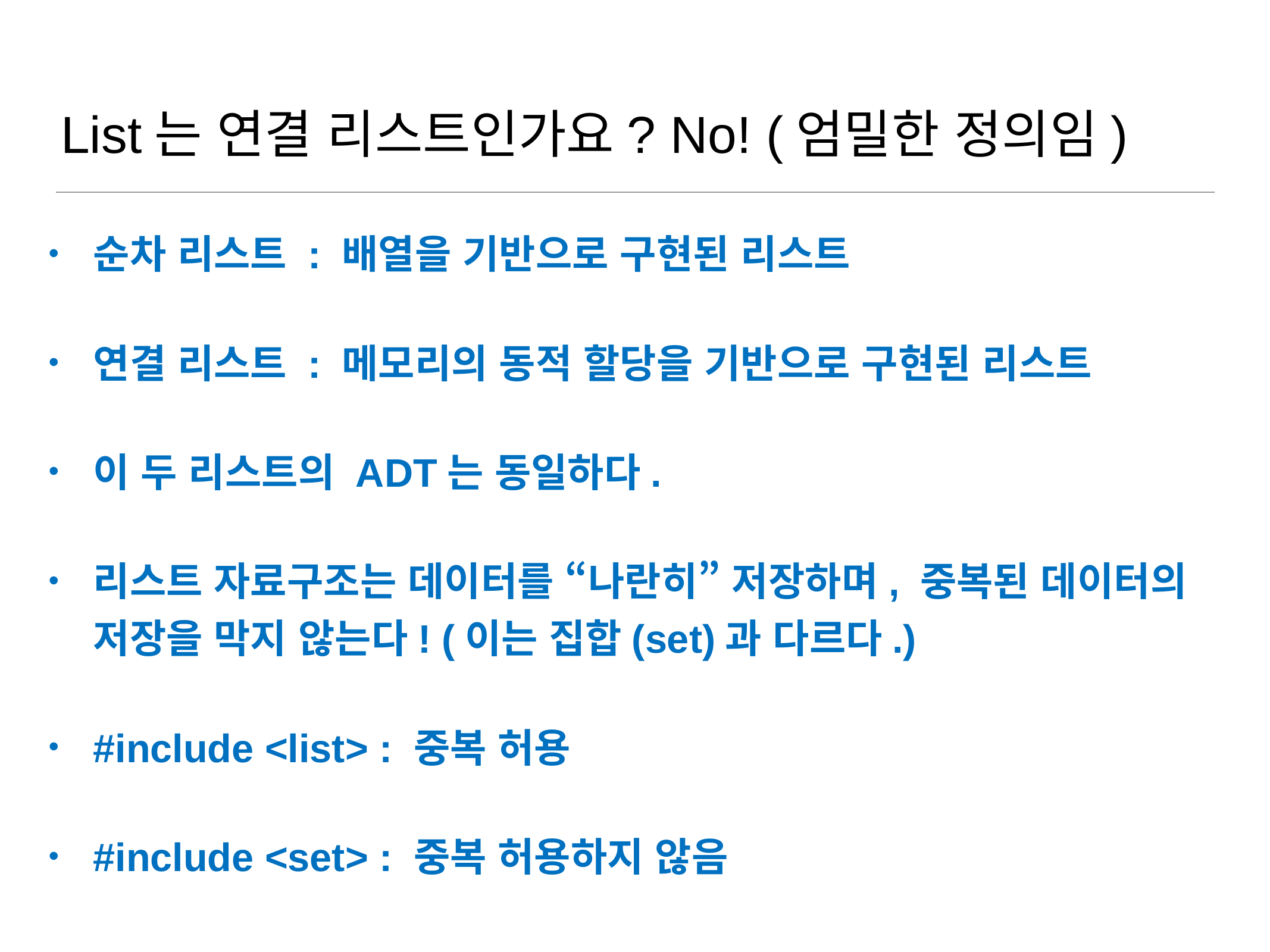

# List는 연결 리스트인가요? No! (엄밀한 정의임)
순차 리스트 : 배열을 기반으로 구현된 리스트
연결 리스트 : 메모리의 동적 할당을 기반으로 구현된 리스트
이 두 리스트의 ADT는 동일하다.
리스트 자료구조는 데이터를 “나란히” 저장하며, 중복된 데이터의 저장을 막지 않는다! (이는 집합(set)과 다르다.)
#include <list> : 중복 허용
#include <set> : 중복 허용하지 않음